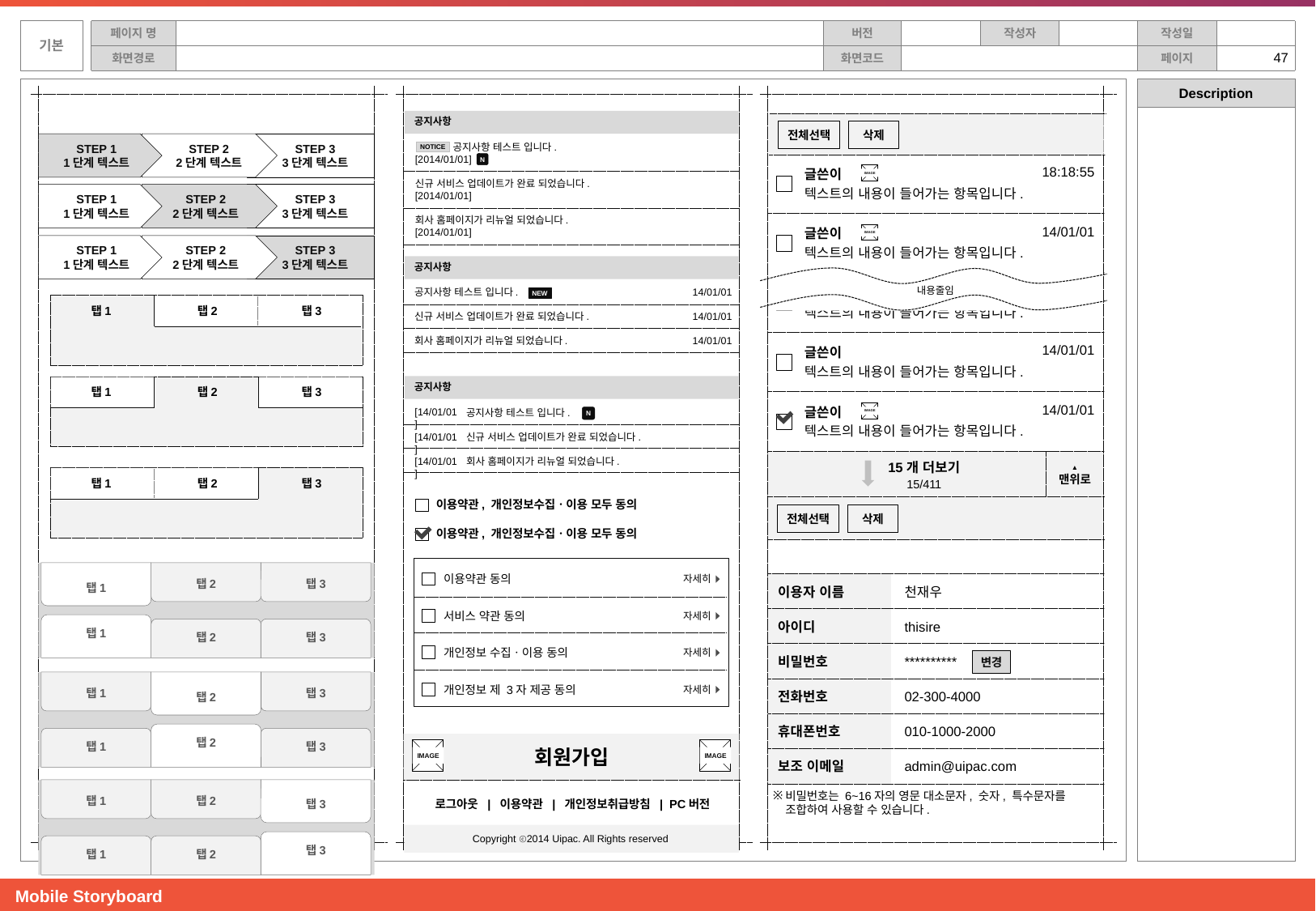

공지사항

공지사항 테스트 입니다.
[2014/01/01]
신규 서비스 업데이트가 완료 되었습니다.
[2014/01/01]
회사 홈페이지가 리뉴얼 되었습니다.
[2014/01/01]

전체선택
삭제
STEP 1
1단계 텍스트
STEP 2
2단계 텍스트
STEP 3
3단계 텍스트
NOTICE
N
18:18:55

IMAGE
글쓴이

텍스트의 내용이 들어가는 항목입니다.
STEP 1
1단계 텍스트
STEP 2
2단계 텍스트
STEP 3
3단계 텍스트
14/01/01

IMAGE
글쓴이

텍스트의 내용이 들어가는 항목입니다.
STEP 1
1단계 텍스트
STEP 2
2단계 텍스트
STEP 3
3단계 텍스트
공지사항

내용줄임

14/01/01
글쓴이

텍스트의 내용이 들어가는 항목입니다.
14/01/01
공지사항 테스트 입니다.
14/01/01
신규 서비스 업데이트가 완료 되었습니다.
14/01/01
회사 홈페이지가 리뉴얼 되었습니다.
NEW

탭1
탭2
탭3
14/01/01
글쓴이

텍스트의 내용이 들어가는 항목입니다.
공지사항

탭1
탭2
탭3
14/01/01

IMAGE
글쓴이

텍스트의 내용이 들어가는 항목입니다.

[14/01/01]
공지사항 테스트 입니다.
[14/01/01]
신규 서비스 업데이트가 완료 되었습니다.
[14/01/01]
회사 홈페이지가 리뉴얼 되었습니다.
N

15개 더보기

▲
맨위로
15/411

전체선택
삭제

탭1
탭2
탭3
이용약관, 개인정보수집ㆍ이용 모두 동의

이용약관, 개인정보수집ㆍ이용 모두 동의

탭1
탭2
탭3
탭1
탭2
탭3
이용약관 동의

자세히

이용자 이름
아이디
비밀번호
전화번호
휴대폰번호
보조 이메일
천재우
thisire
**********
02-300-4000
010-1000-2000
admin@uipac.com
변경
서비스 약관 동의

자세히

개인정보 수집ㆍ이용 동의

자세히

탭1
탭2
탭3
탭2
탭1
탭3
개인정보 제 3자 제공 동의

자세히

IMAGE

IMAGE
회원가입

탭1
탭2
탭3
탭3
탭1
탭2
비밀번호는 6~16자의 영문 대소문자, 숫자, 특수문자를 조합하여 사용할 수 있습니다.
로그아웃  |  이용약관  |  개인정보취급방침  |  PC버전

Copyright ⓒ2014 Uipac. All Rights reserved